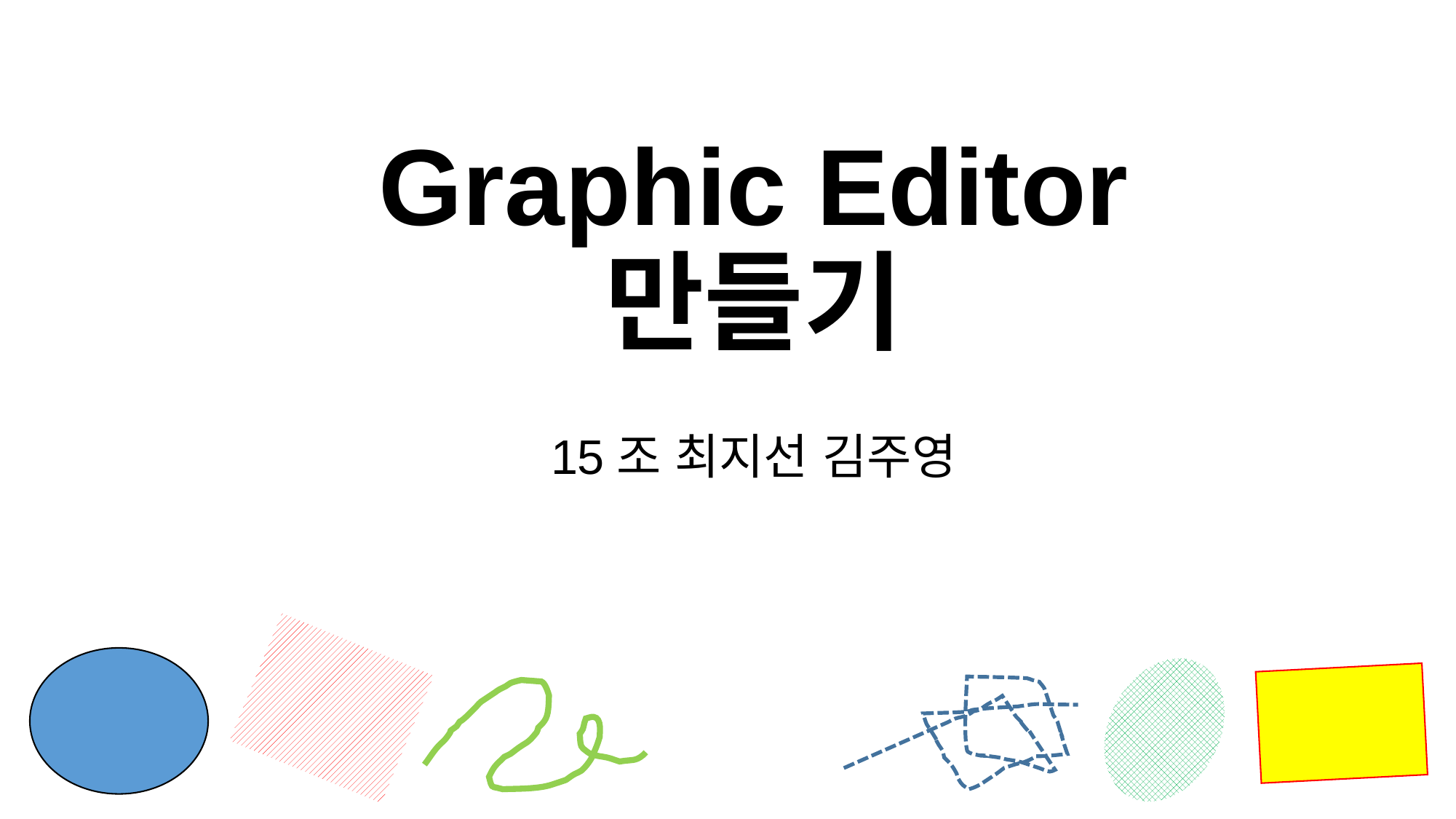

# Graphic Editor 만들기
15조 최지선 김주영